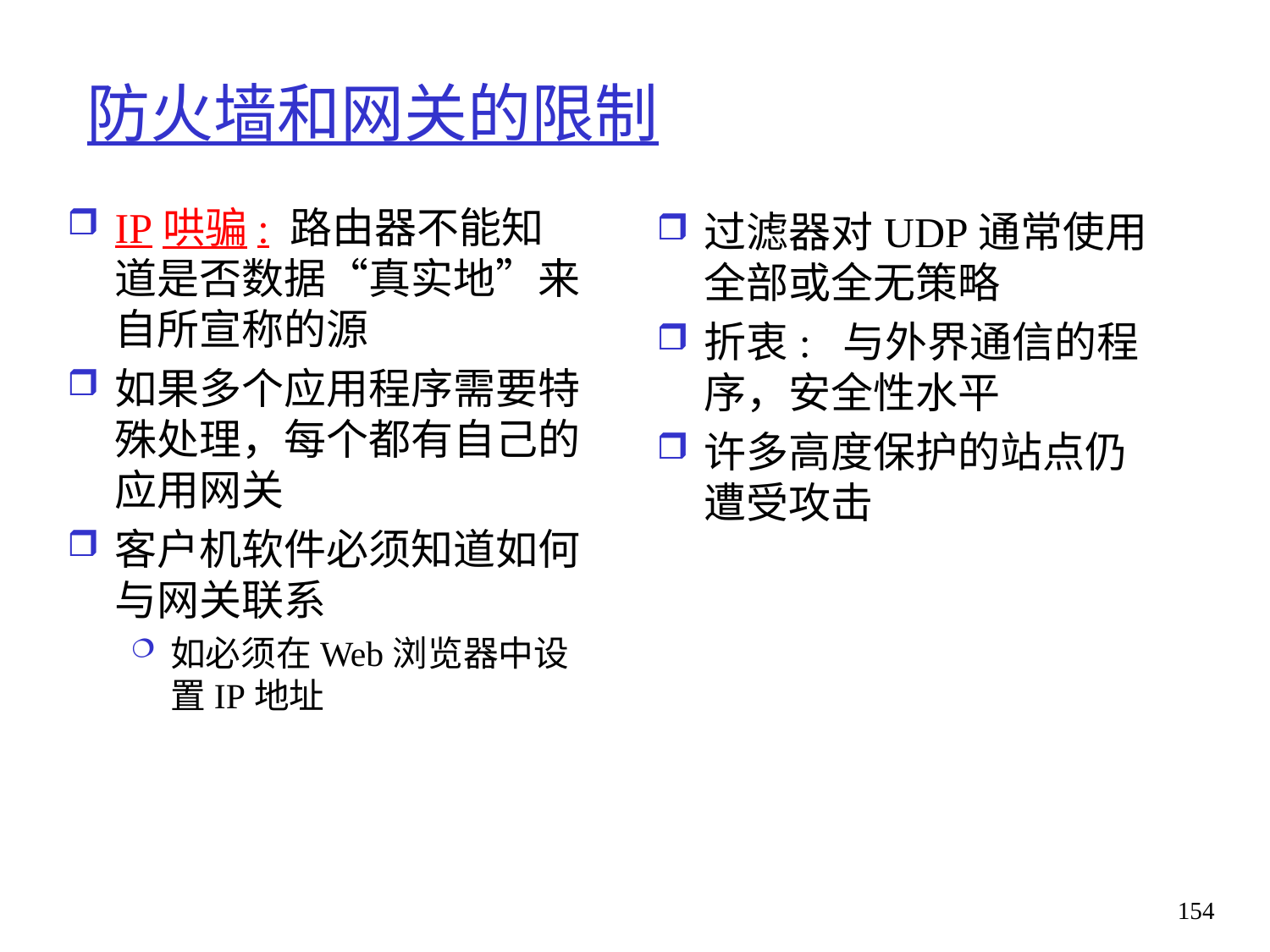

# 防火墙和网关的限制
IP哄骗: 路由器不能知道是否数据“真实地”来自所宣称的源
如果多个应用程序需要特殊处理，每个都有自己的应用网关
客户机软件必须知道如何与网关联系
如必须在Web浏览器中设置IP地址
过滤器对UDP通常使用全部或全无策略
折衷:  与外界通信的程序，安全性水平
许多高度保护的站点仍遭受攻击
154